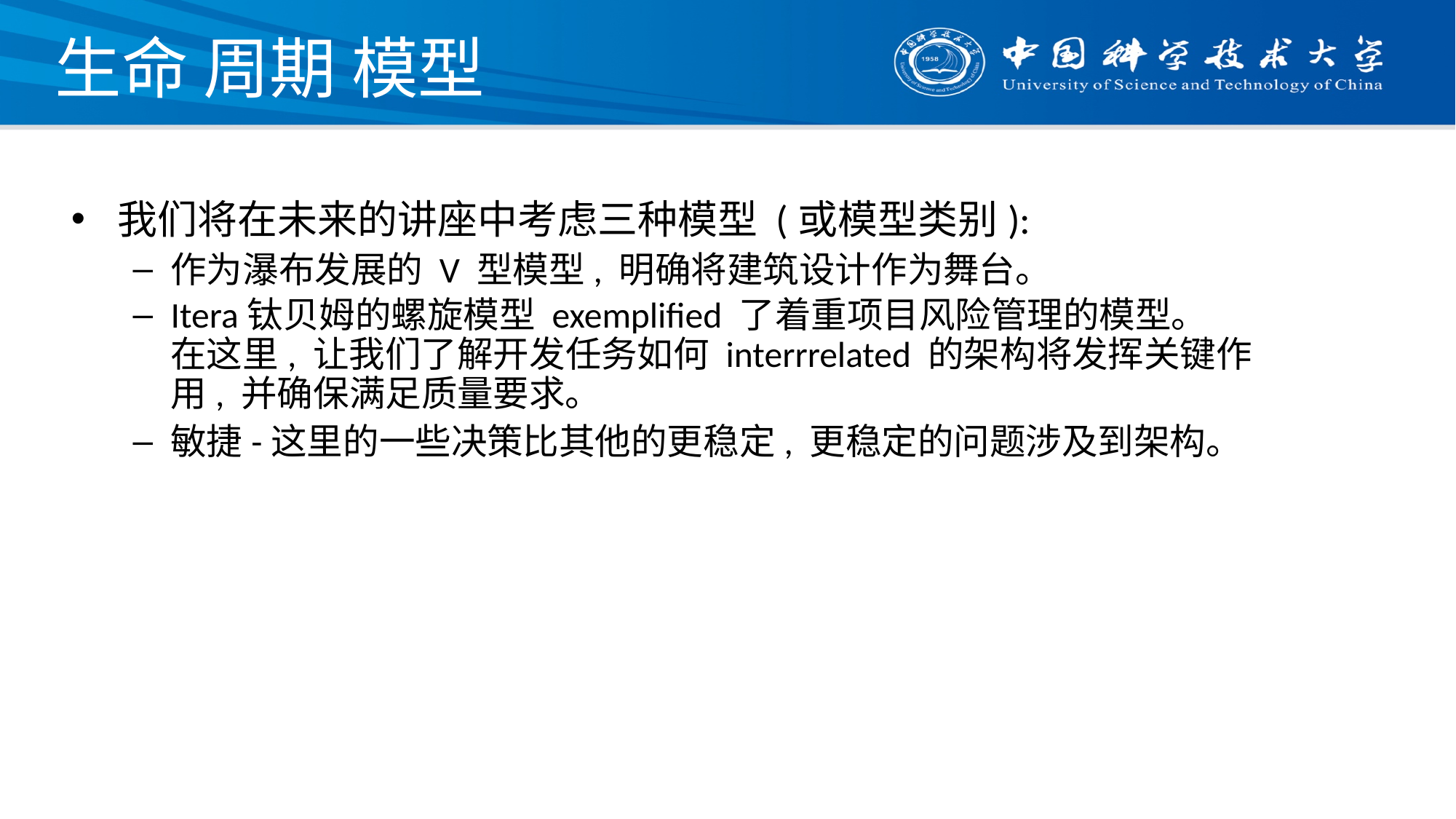

# 生命 周期 模型
我们将在未来的讲座中考虑三种模型 (或模型类别):
作为瀑布发展的 V 型模型, 明确将建筑设计作为舞台。
Itera钛贝姆的螺旋模型 exempliﬁed 了着重项目风险管理的模型。	在这里, 让我们了解开发任务如何 interrrelated 的架构将发挥关键作用, 并确保满足质量要求。
敏捷-这里的一些决策比其他的更稳定, 更稳定的问题涉及到架构。